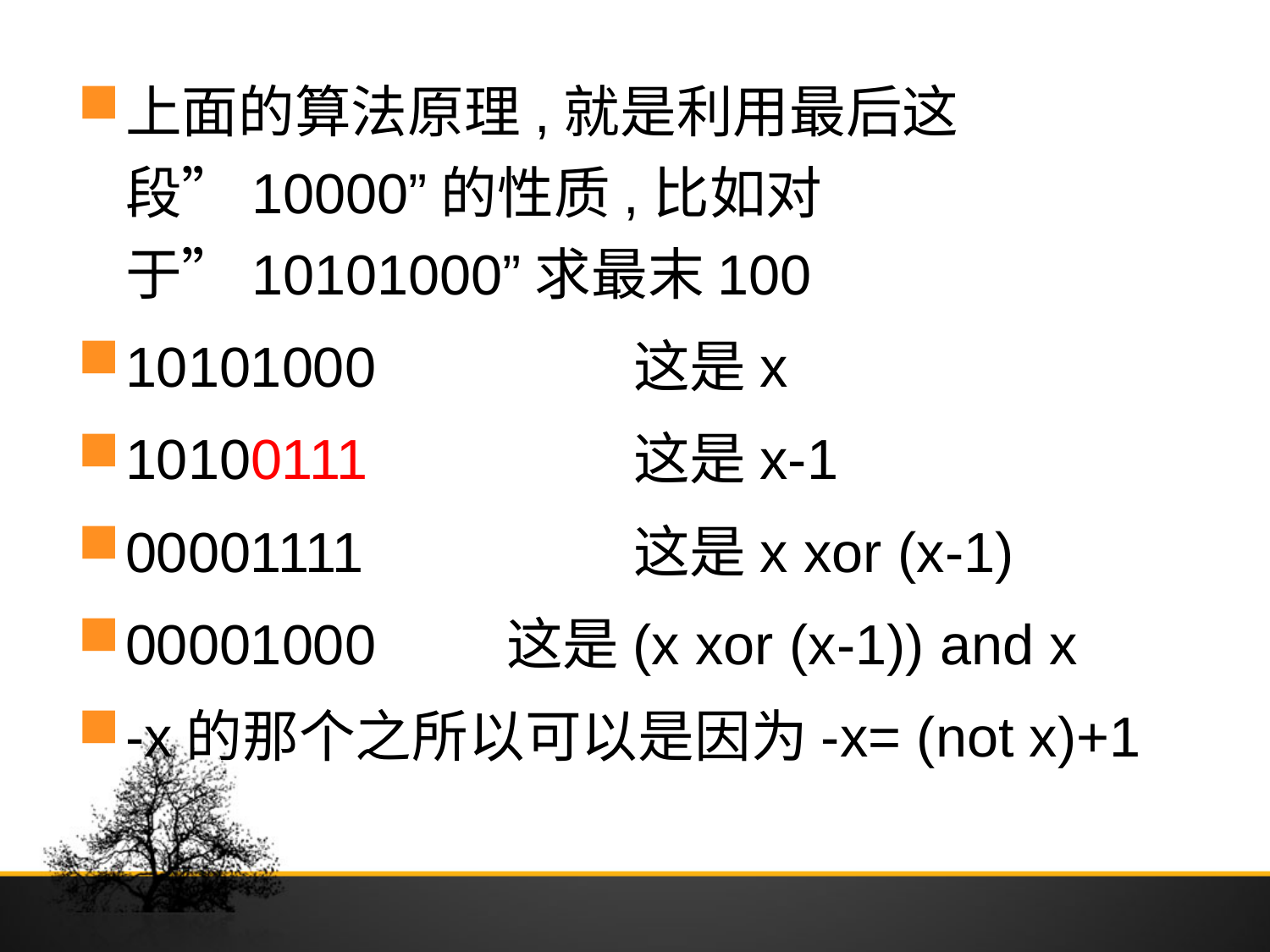

上面的算法原理,就是利用最后这段”10000”的性质,比如对于”10101000”求最末100
10101000			这是x
10100111			这是x-1
00001111			这是x xor (x-1)
00001000		这是(x xor (x-1)) and x
-x的那个之所以可以是因为-x= (not x)+1